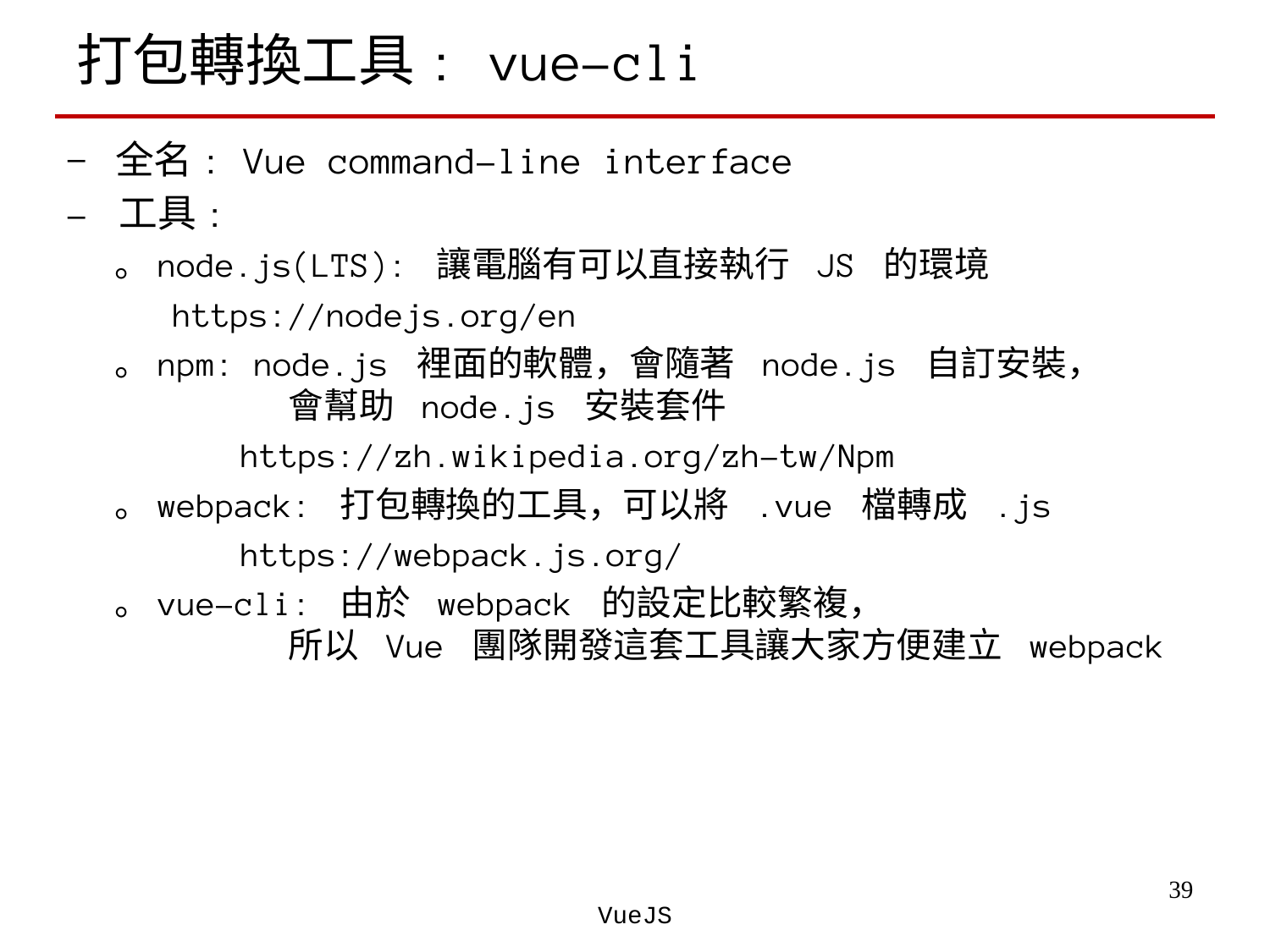

# 打包轉換工具: vue-cli
全名: Vue command-line interface
- 工具:
  。node.js(LTS): 讓電腦有可以直接執行 JS 的環境
	   https://nodejs.org/en
  。npm: node.js 裡面的軟體，會隨著 node.js 自訂安裝，
         會幫助 node.js 安裝套件
         https://zh.wikipedia.org/zh-tw/Npm
  。webpack: 打包轉換的工具，可以將 .vue 檔轉成 .js
         https://webpack.js.org/
  。vue-cli: 由於 webpack 的設定比較繁複，
         所以 Vue 團隊開發這套工具讓大家方便建立 webpack
39
VueJS